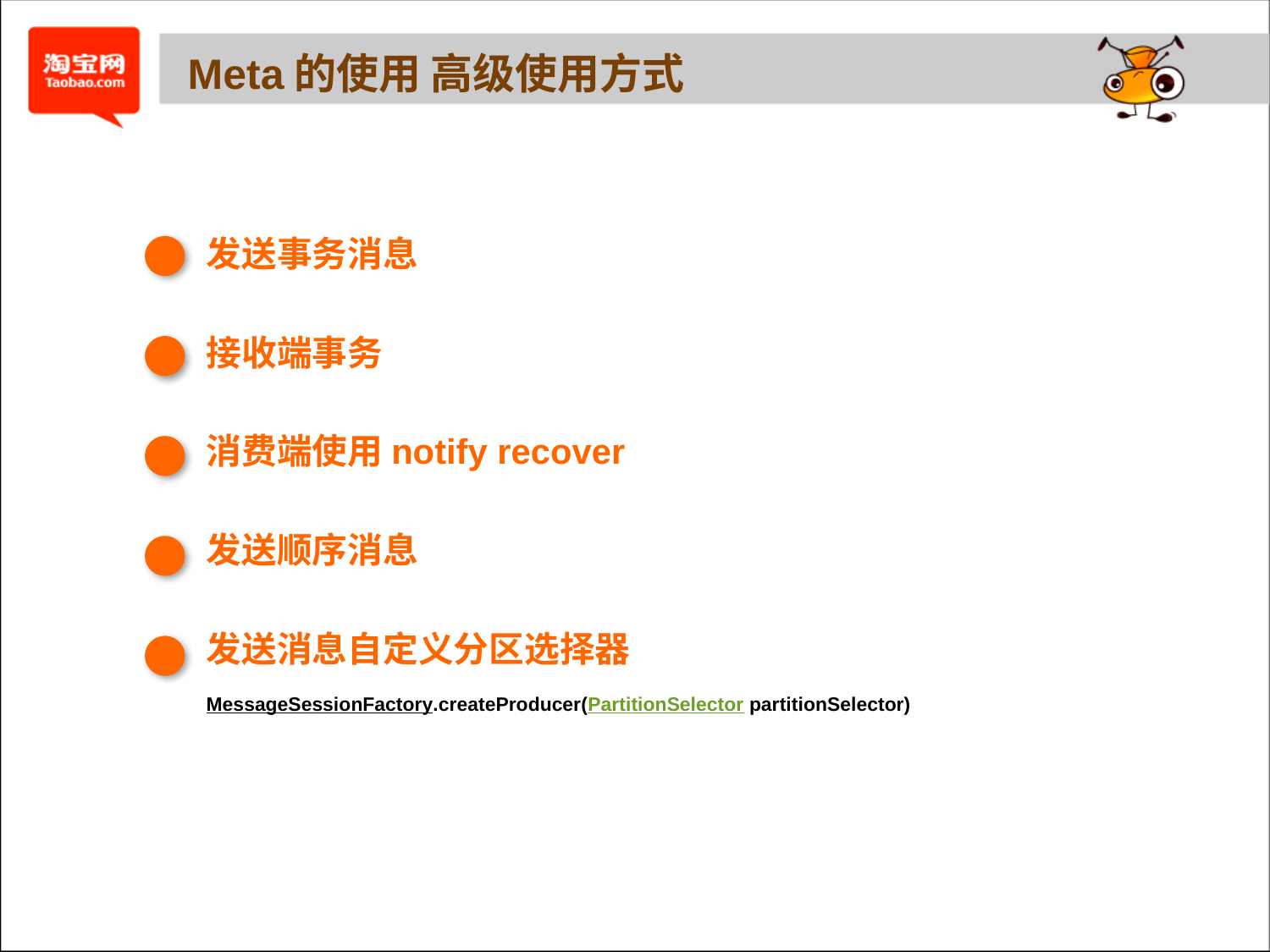

# Meta的使用 高级使用方式

发送事务消息

接收端事务

消费端使用notify recover

发送顺序消息

发送消息自定义分区选择器
	MessageSessionFactory.createProducer(PartitionSelector partitionSelector)